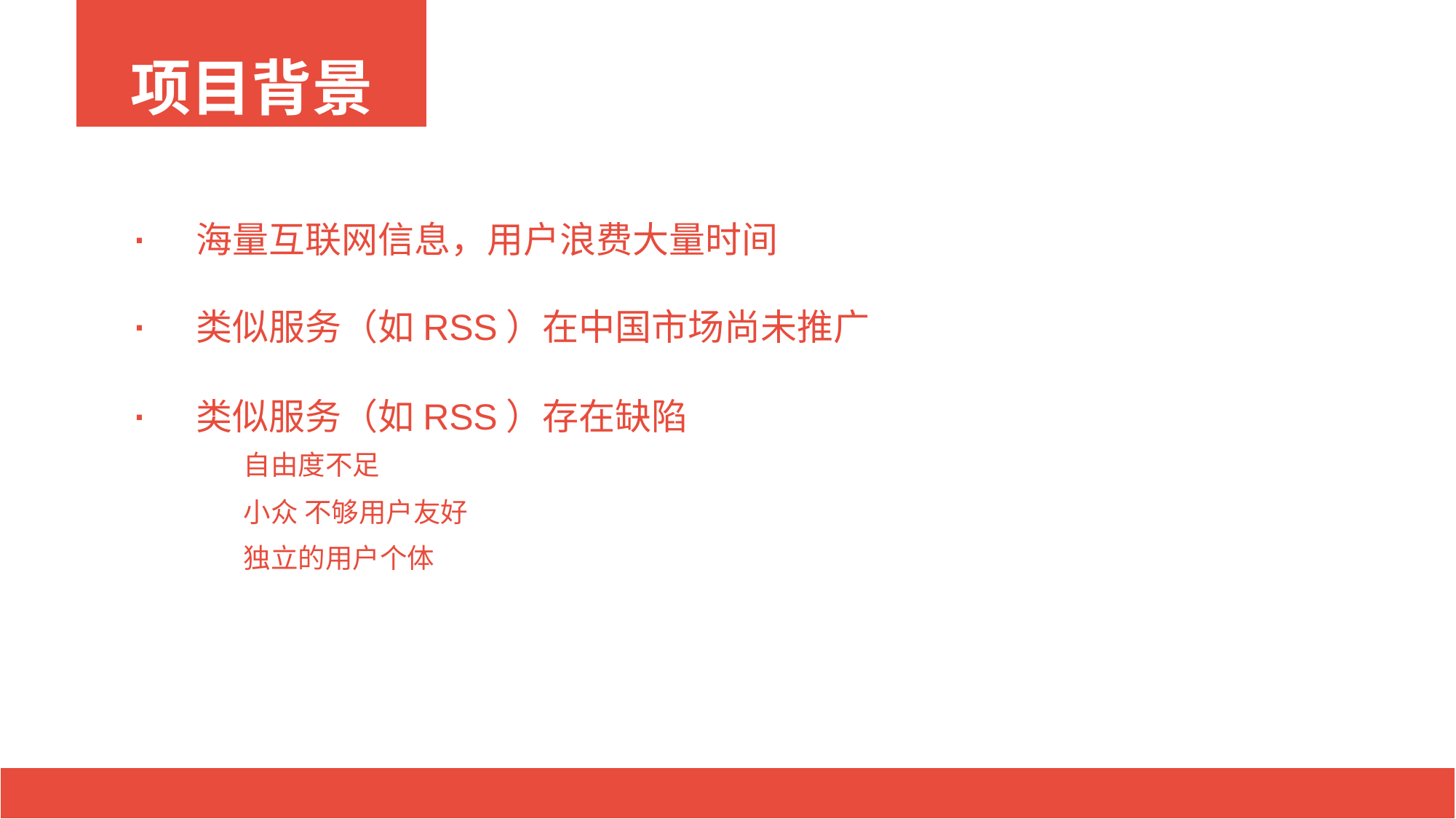

·    海量互联网信息，用户浪费大量时间

·    类似服务（如RSS）在中国市场尚未推广

·    类似服务（如RSS）存在缺陷
	自由度不足
	小众 不够用户友好
	独立的用户个体